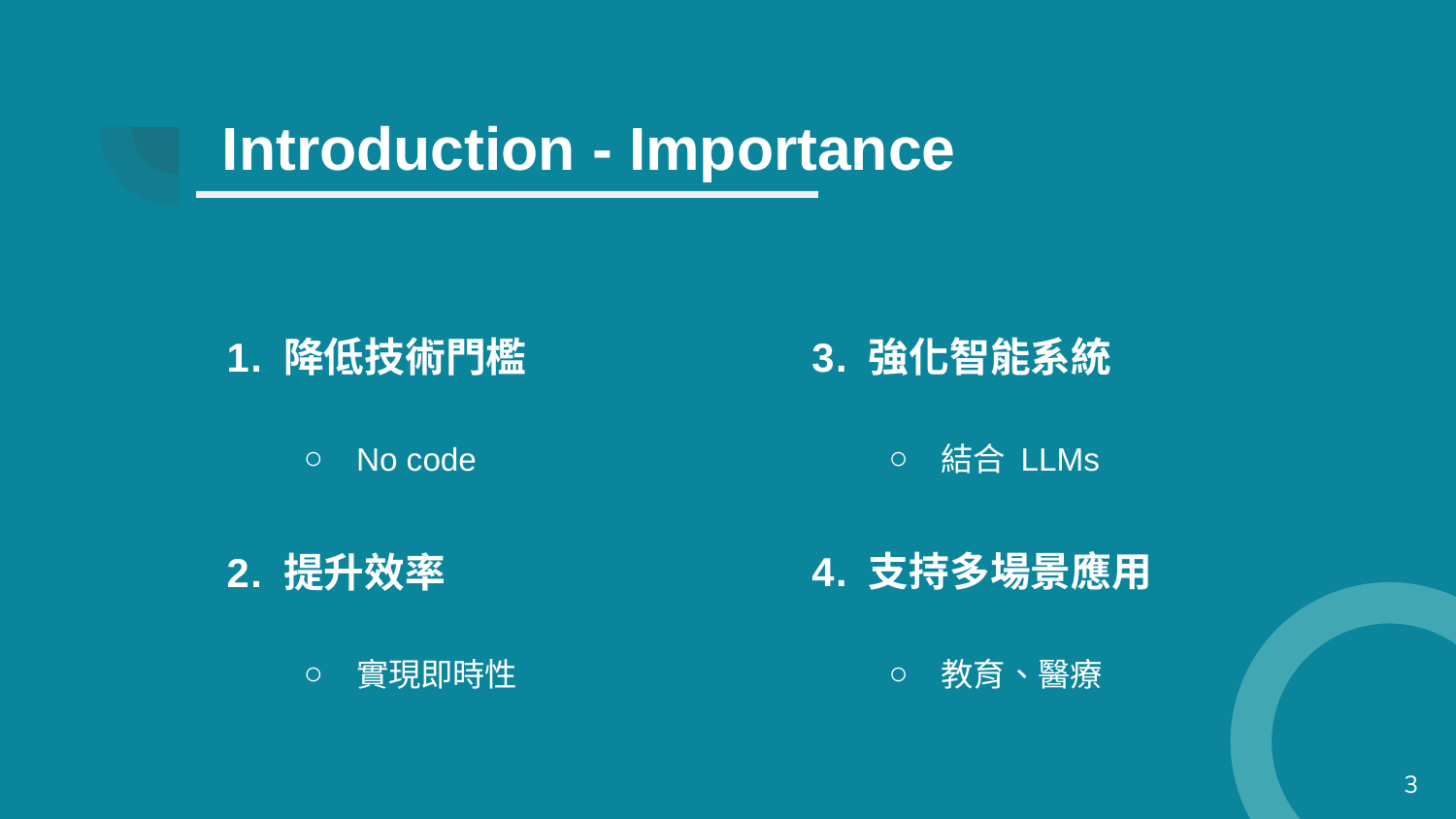

# Introduction - Importance

降低技術門檻
No code
提升效率
實現即時性
強化智能系統
結合 LLMs
支持多場景應用
教育、醫療

3